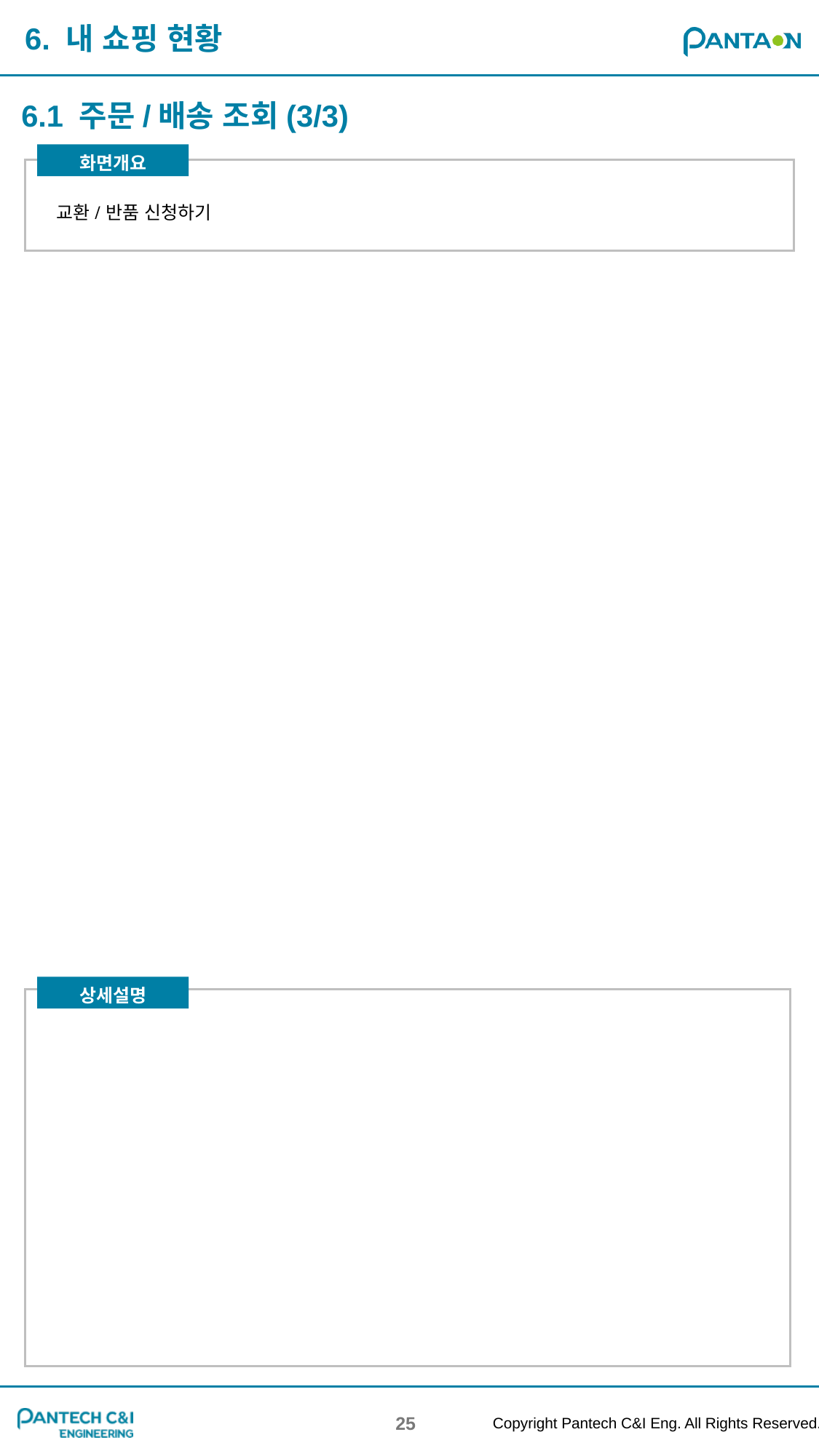

6. 내 쇼핑 현황
6.1 주문/배송 조회(3/3)
교환/반품 신청하기
25